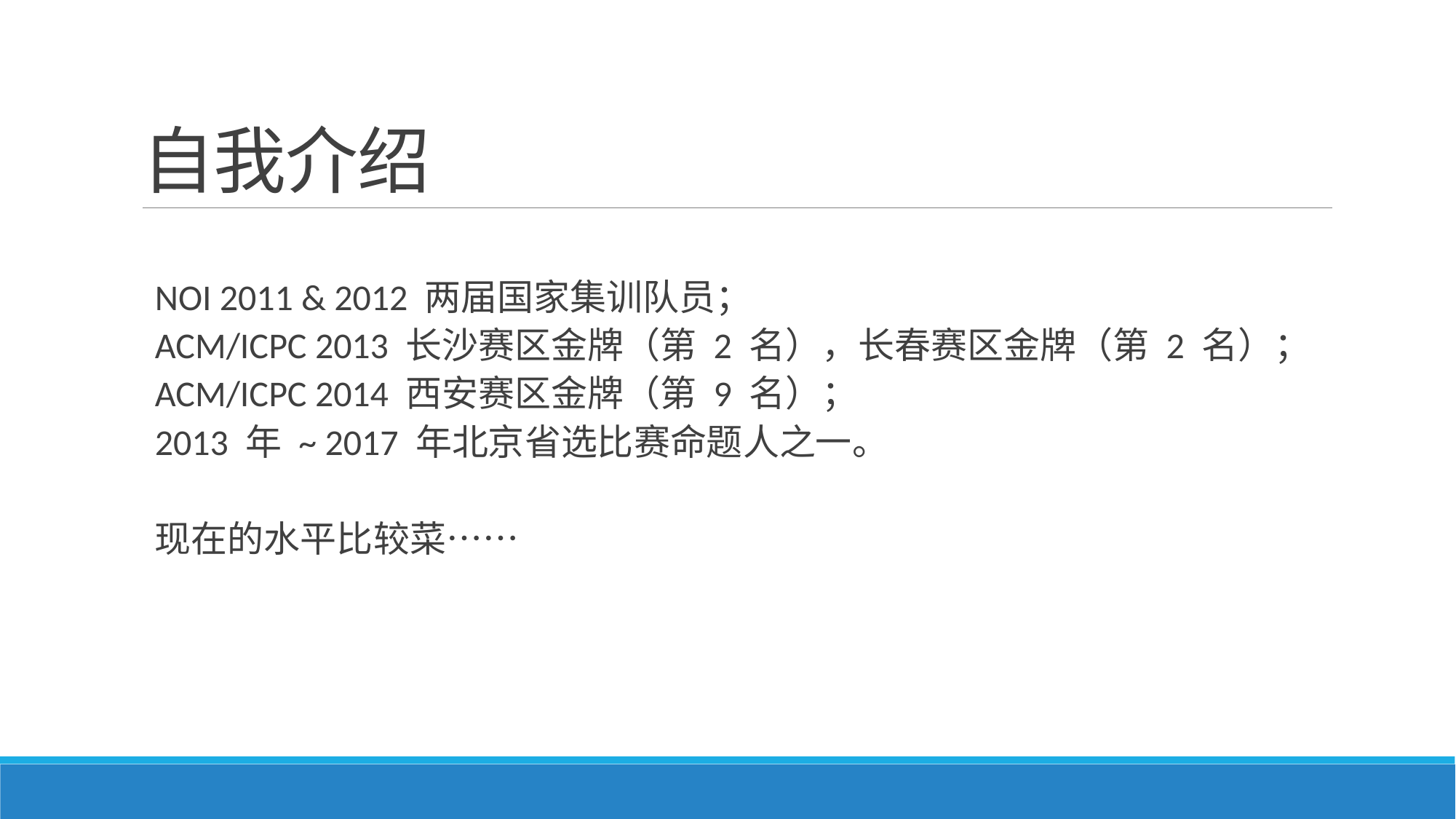

# 自我介绍

NOI 2011 & 2012 两届国家集训队员；
ACM/ICPC 2013 长沙赛区金牌（第 2 名），长春赛区金牌（第 2 名）；
ACM/ICPC 2014 西安赛区金牌（第 9 名）；
2013 年 ~ 2017 年北京省选比赛命题人之一。

现在的水平比较菜……